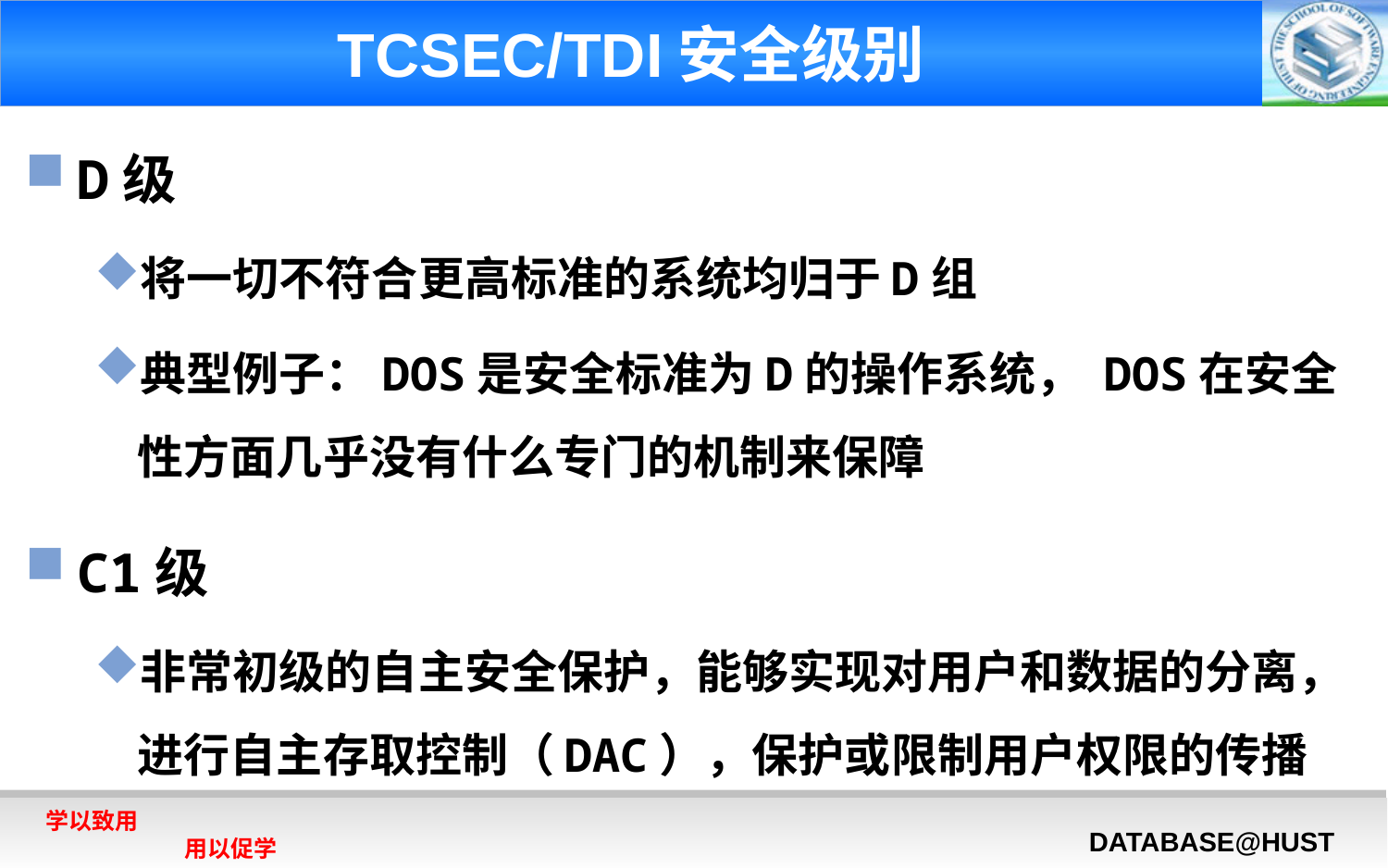

# TCSEC/TDI安全级别
D级
将一切不符合更高标准的系统均归于D组
典型例子：DOS是安全标准为D的操作系统， DOS在安全性方面几乎没有什么专门的机制来保障
C1级
非常初级的自主安全保护，能够实现对用户和数据的分离，进行自主存取控制（DAC），保护或限制用户权限的传播